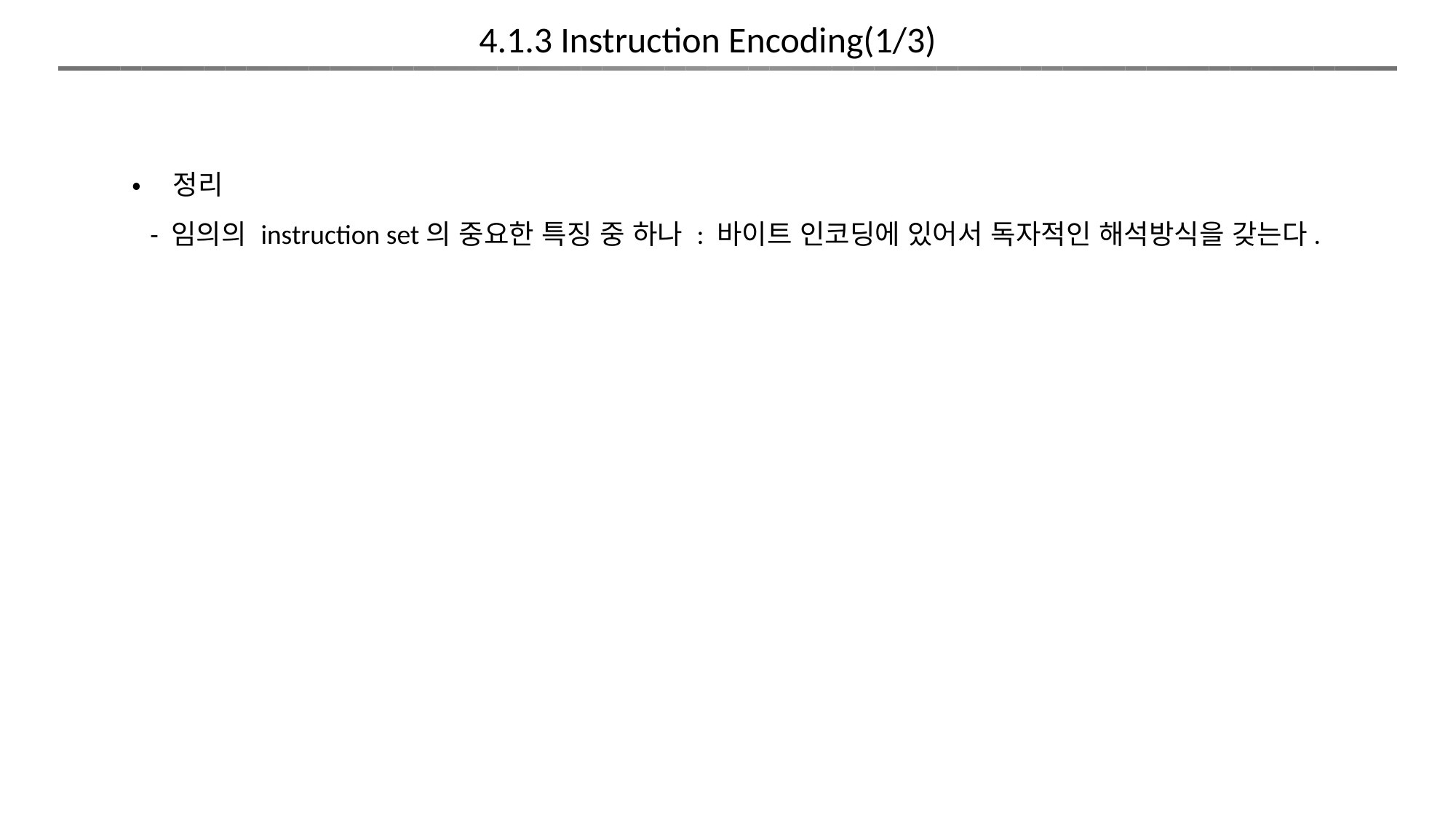

4.1.3 Instruction Encoding(1/3)

• 정리
   - 임의의 instruction set의 중요한 특징 중 하나 : 바이트 인코딩에 있어서 독자적인 해석방식을 갖는다.